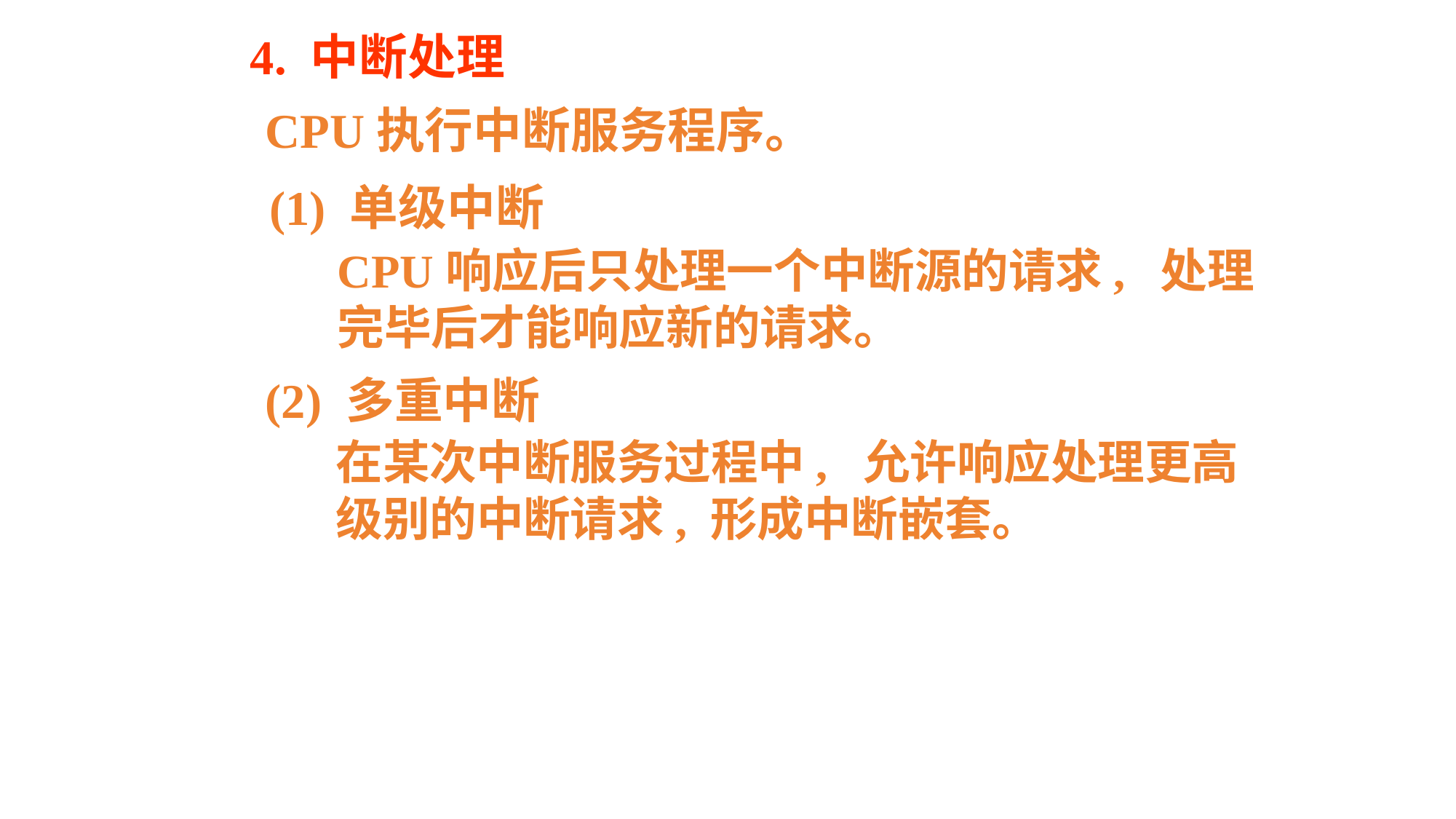

4. 中断处理
CPU执行中断服务程序。
(1) 单级中断
CPU响应后只处理一个中断源的请求,  处理完毕后才能响应新的请求。
(2) 多重中断
在某次中断服务过程中,  允许响应处理更高级别的中断请求, 形成中断嵌套。